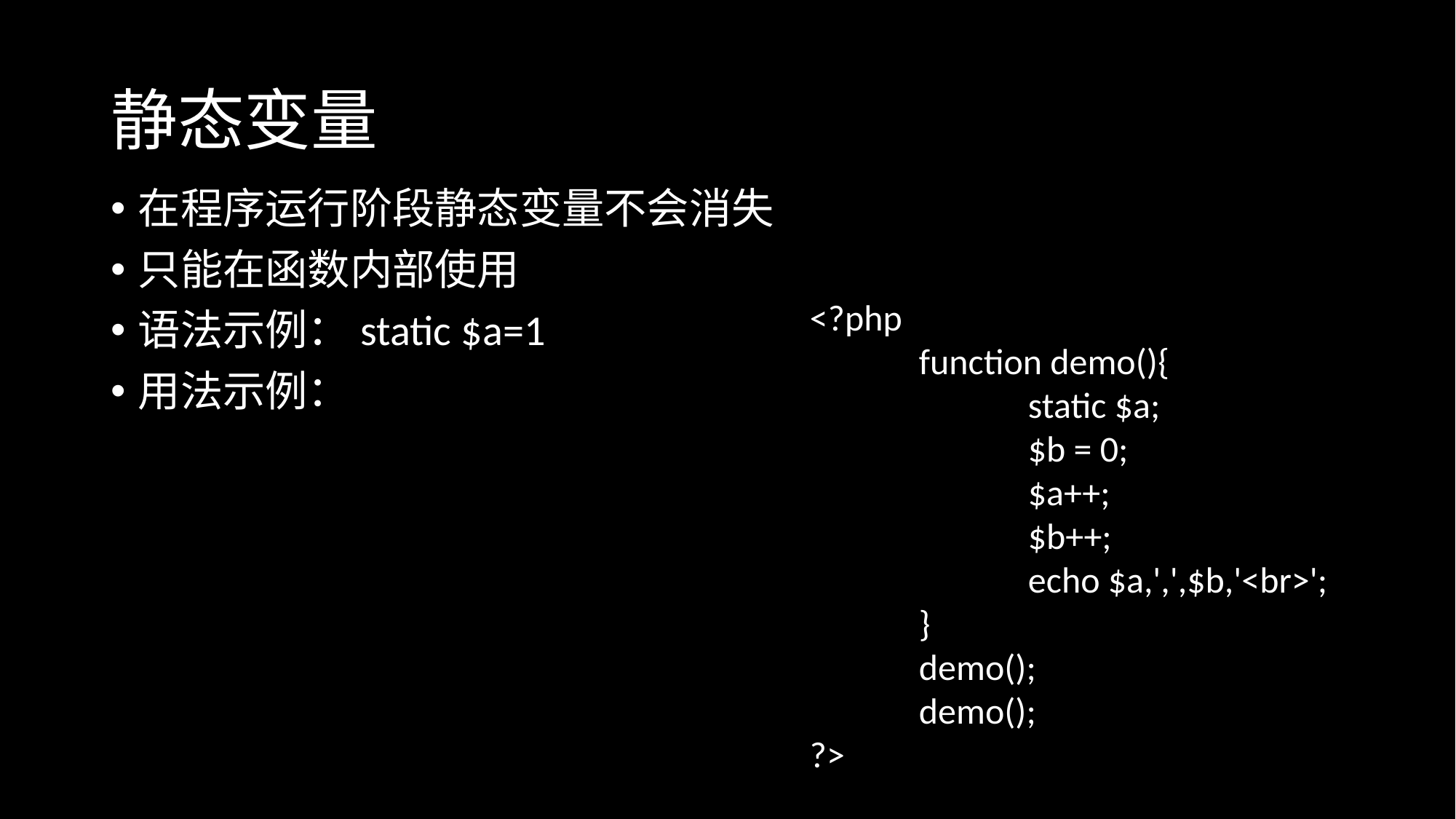

# 静态变量
在程序运行阶段静态变量不会消失
只能在函数内部使用
语法示例：static $a=1
用法示例：

<?php
	function demo(){
		static $a;
		$b = 0;
		$a++;
		$b++;
		echo $a,',',$b,'<br>';
	}
	demo();
	demo();
?>